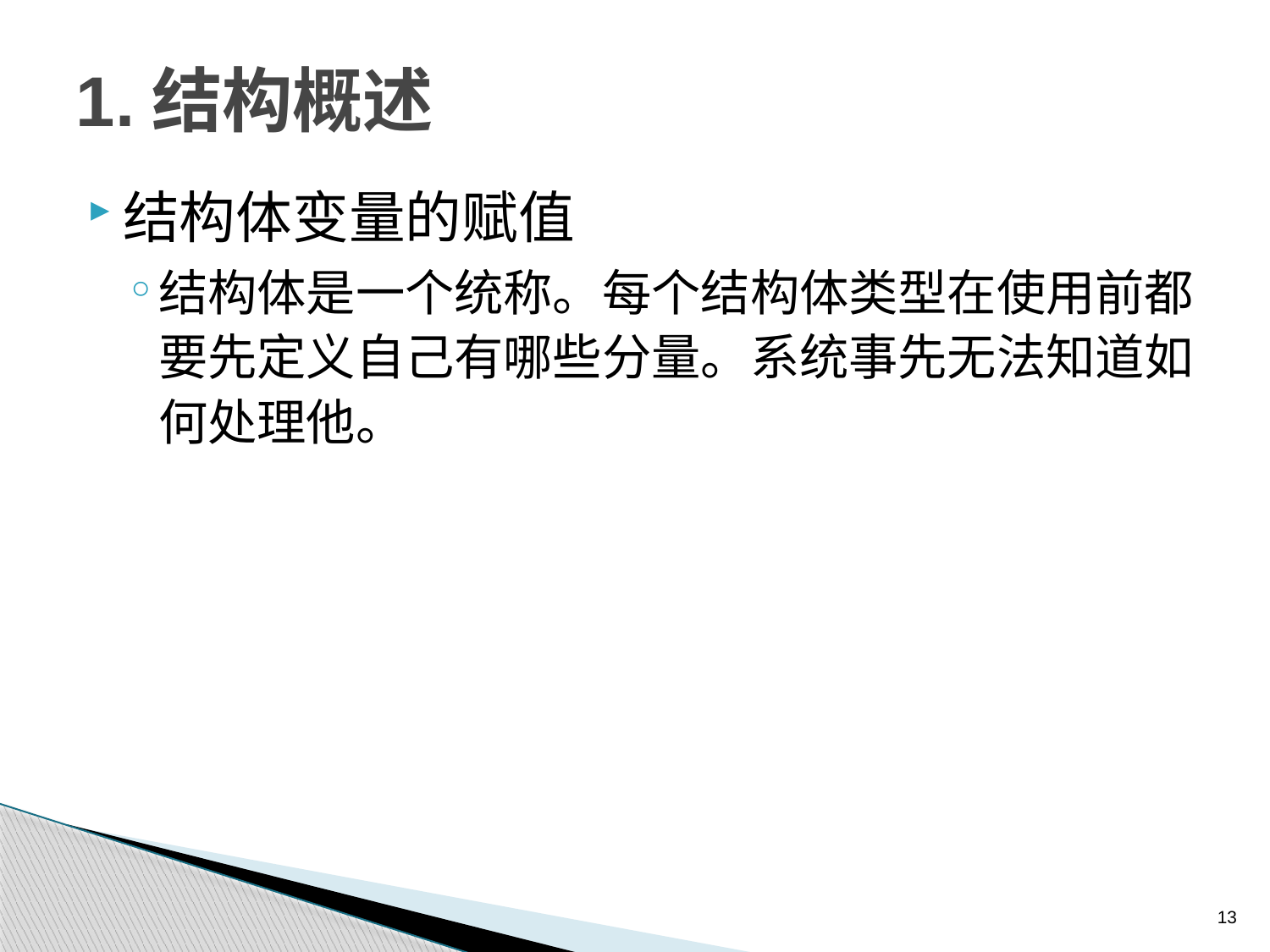

# 1.结构概述
结构体变量的赋值
结构体是一个统称。每个结构体类型在使用前都要先定义自己有哪些分量。系统事先无法知道如何处理他。
13